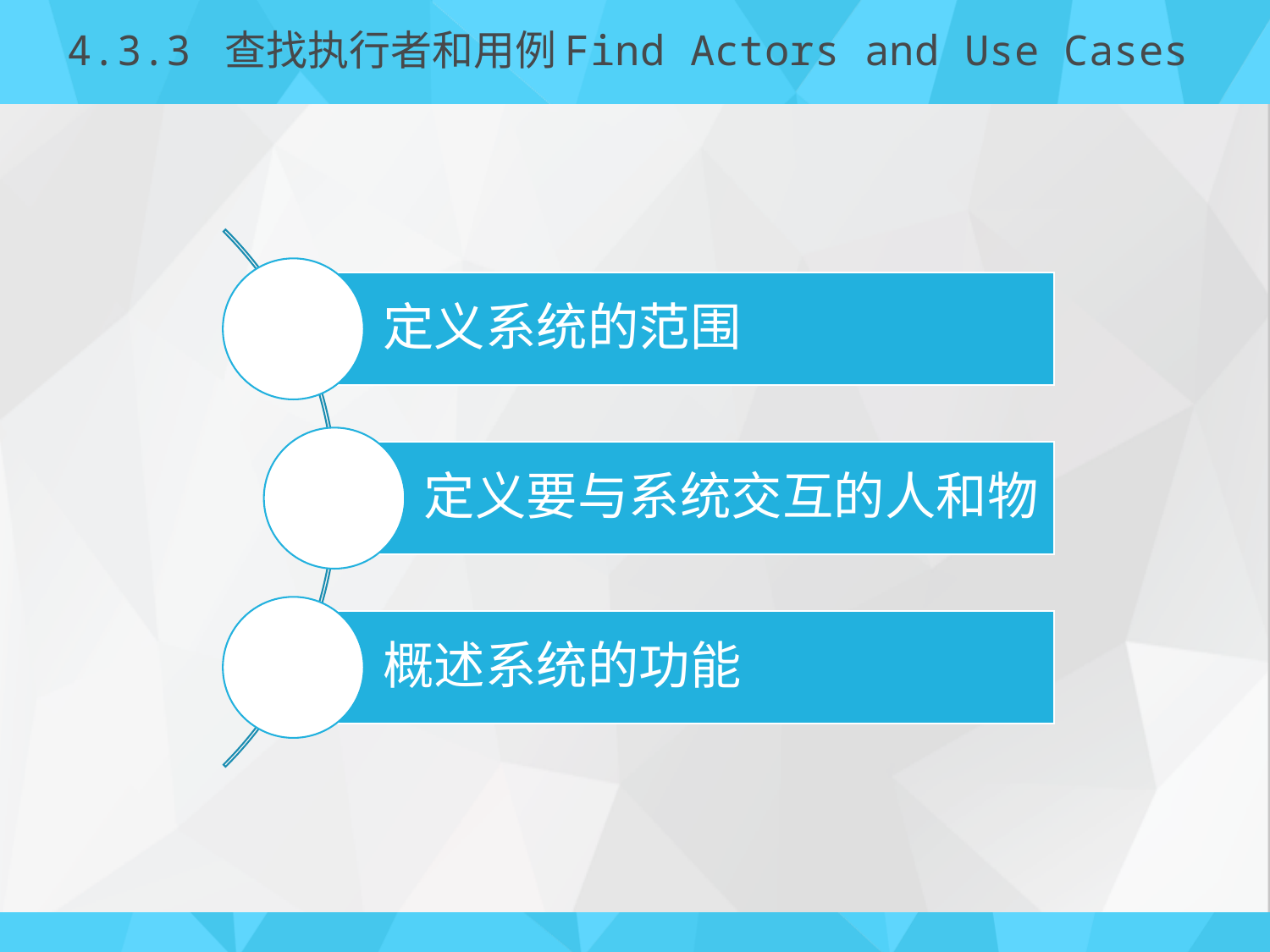

# 4.3.3 查找执行者和用例Find Actors and Use Cases
定义系统的范围
定义要与系统交互的人和物
概述系统的功能